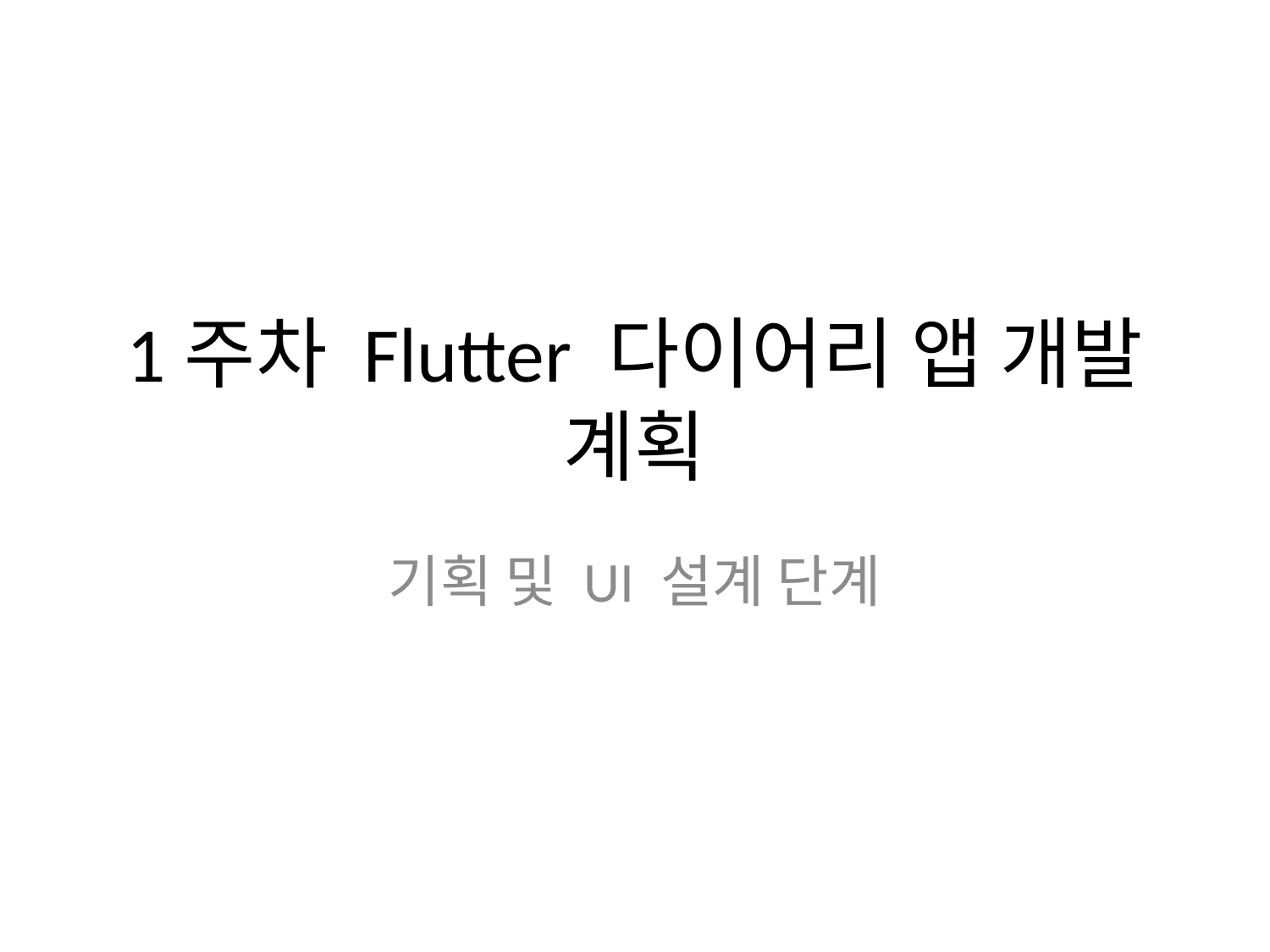

# 1주차 Flutter 다이어리 앱 개발 계획
기획 및 UI 설계 단계